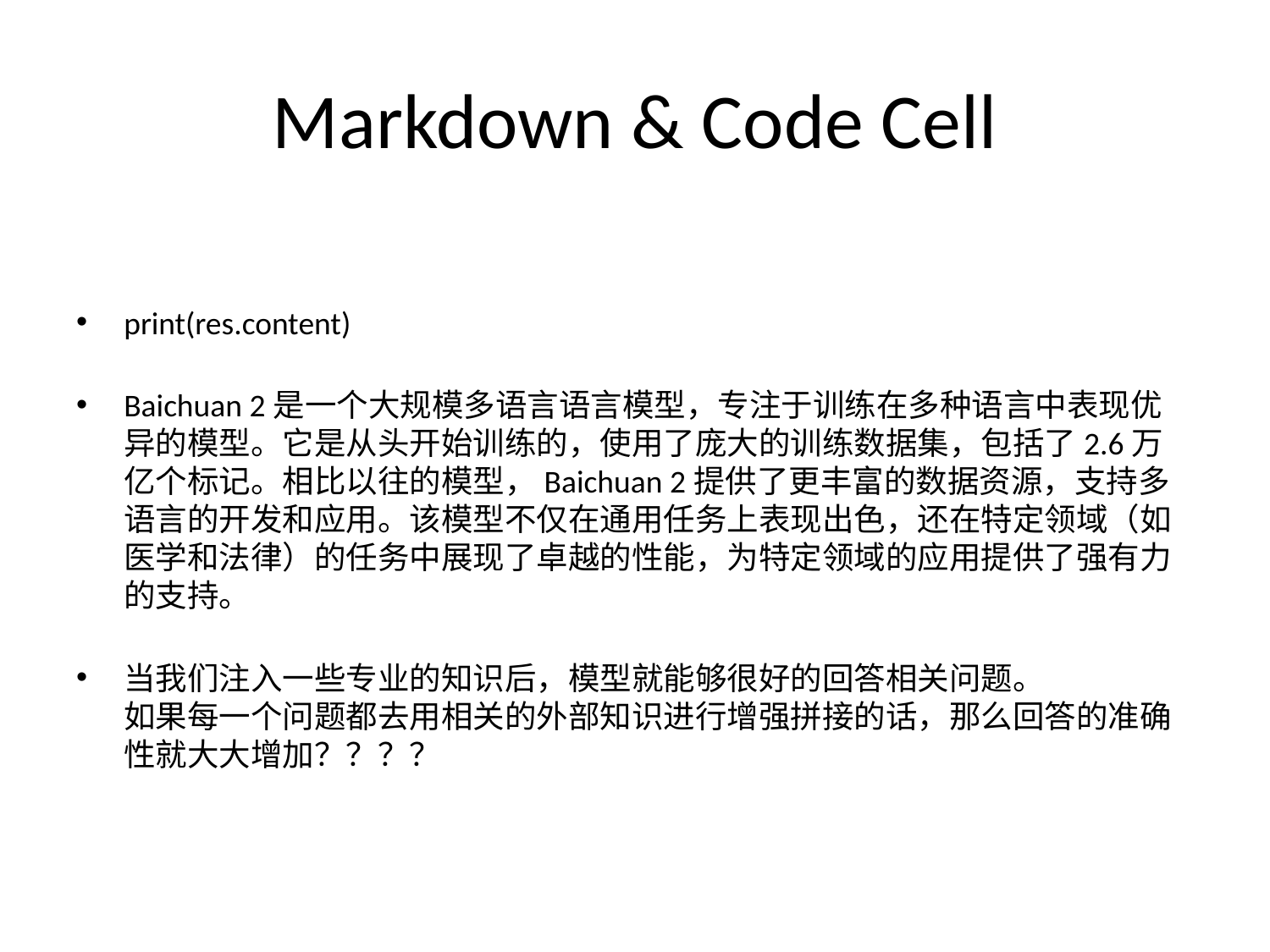

# Markdown & Code Cell

print(res.content)
Baichuan 2是一个大规模多语言语言模型，专注于训练在多种语言中表现优异的模型。它是从头开始训练的，使用了庞大的训练数据集，包括了2.6万亿个标记。相比以往的模型，Baichuan 2提供了更丰富的数据资源，支持多语言的开发和应用。该模型不仅在通用任务上表现出色，还在特定领域（如医学和法律）的任务中展现了卓越的性能，为特定领域的应用提供了强有力的支持。
当我们注入一些专业的知识后，模型就能够很好的回答相关问题。
如果每一个问题都去用相关的外部知识进行增强拼接的话，那么回答的准确性就大大增加？？？？